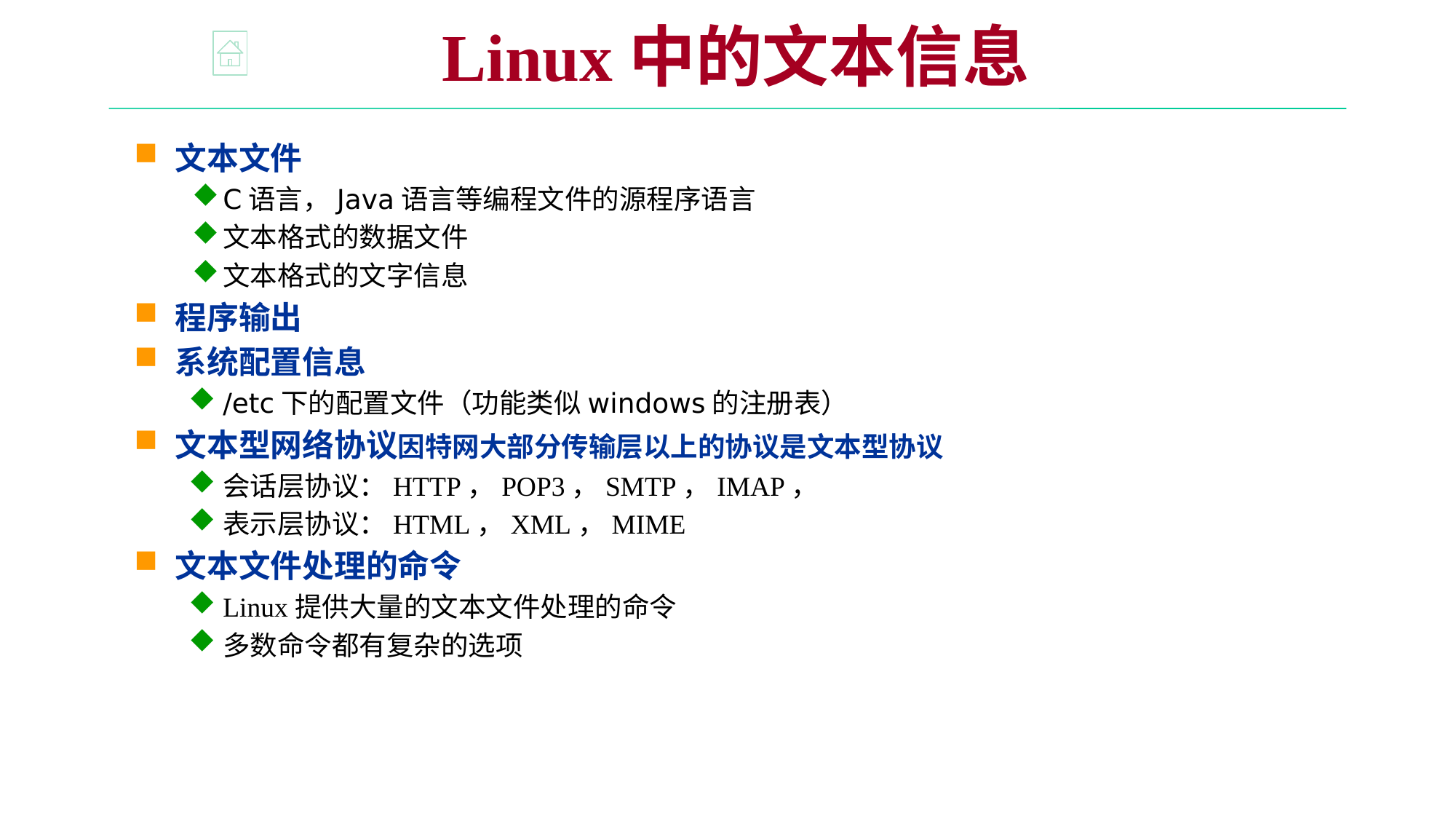

Linux中的文本信息

文本文件
C语言，Java语言等编程文件的源程序语言
文本格式的数据文件
文本格式的文字信息
程序输出
系统配置信息
/etc下的配置文件（功能类似windows的注册表）
文本型网络协议因特网大部分传输层以上的协议是文本型协议
会话层协议：HTTP，POP3，SMTP，IMAP，
表示层协议：HTML，XML，MIME
文本文件处理的命令
Linux提供大量的文本文件处理的命令
多数命令都有复杂的选项